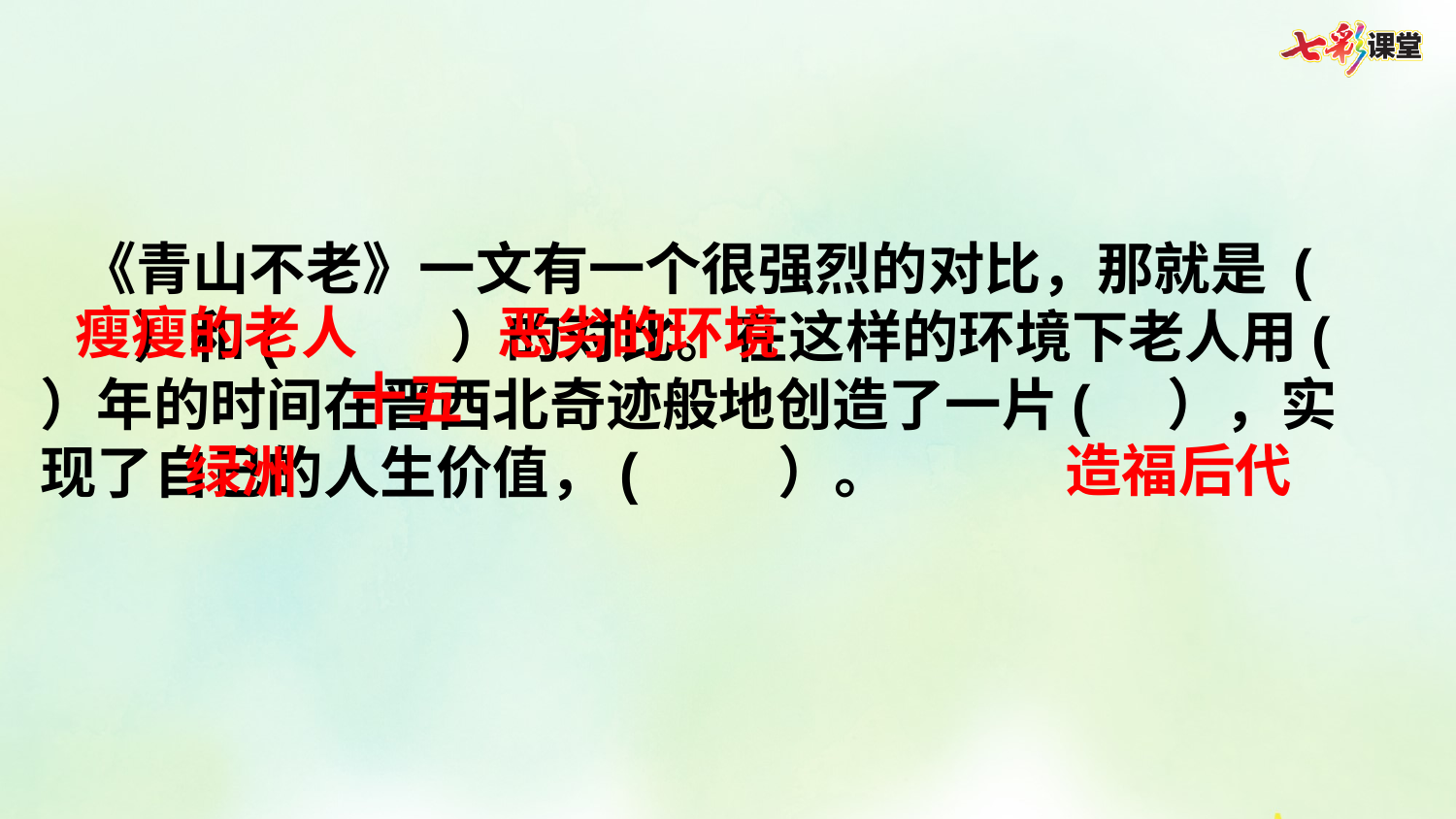

《青山不老》一文有一个很强烈的对比，那就是 (          ）和(          ）的对比。在这样的环境下老人用(    ）年的时间在晋西北奇迹般地创造了一片(    ），实现了自己的人生价值，(        ）。
瘦瘦的老人
恶劣的环境
十五
造福后代
绿洲